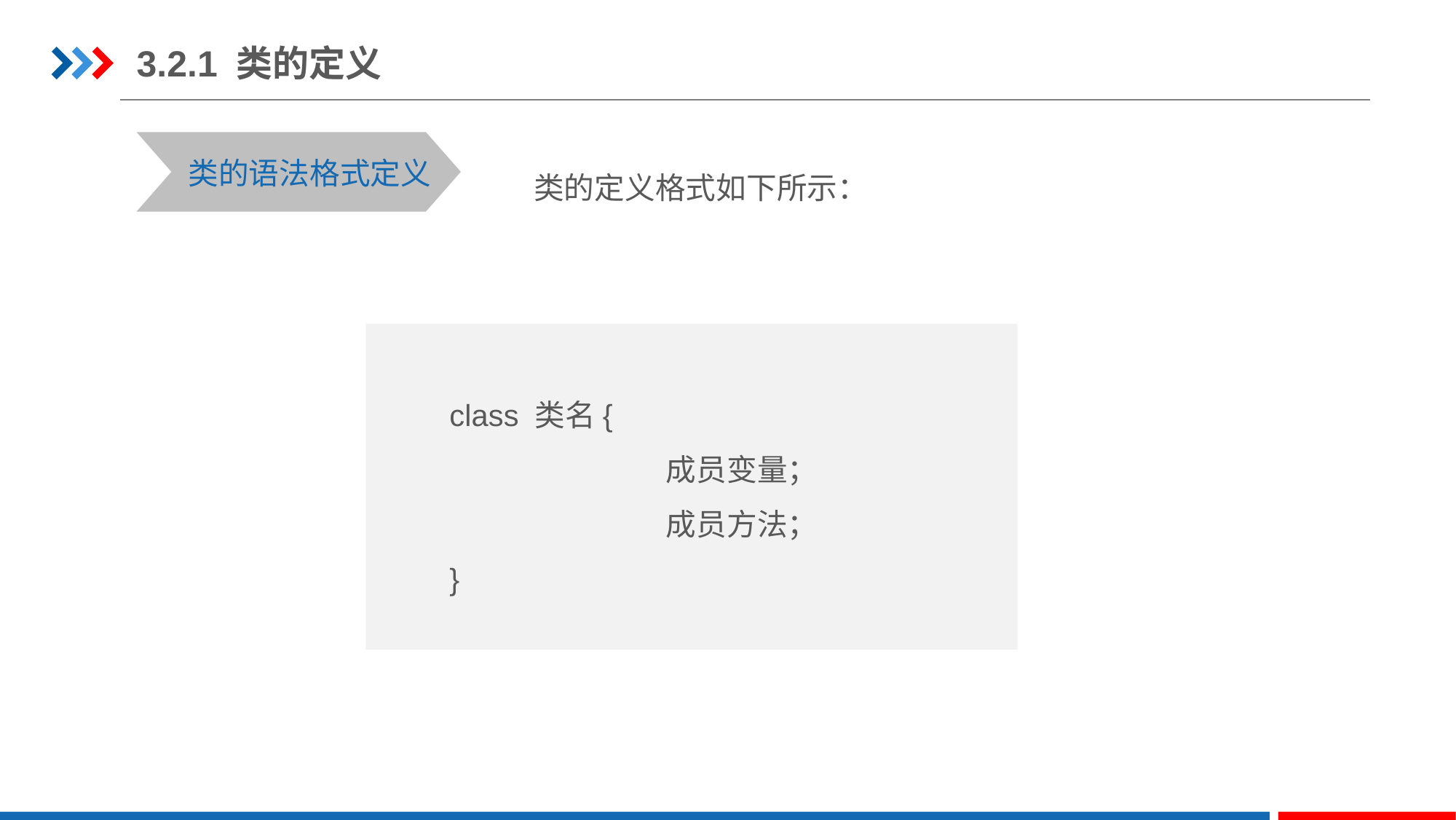

3.2.1 类的定义

类的定义格式如下所示：
类的语法格式定义
class 类名{
   成员变量；
   成员方法；
}